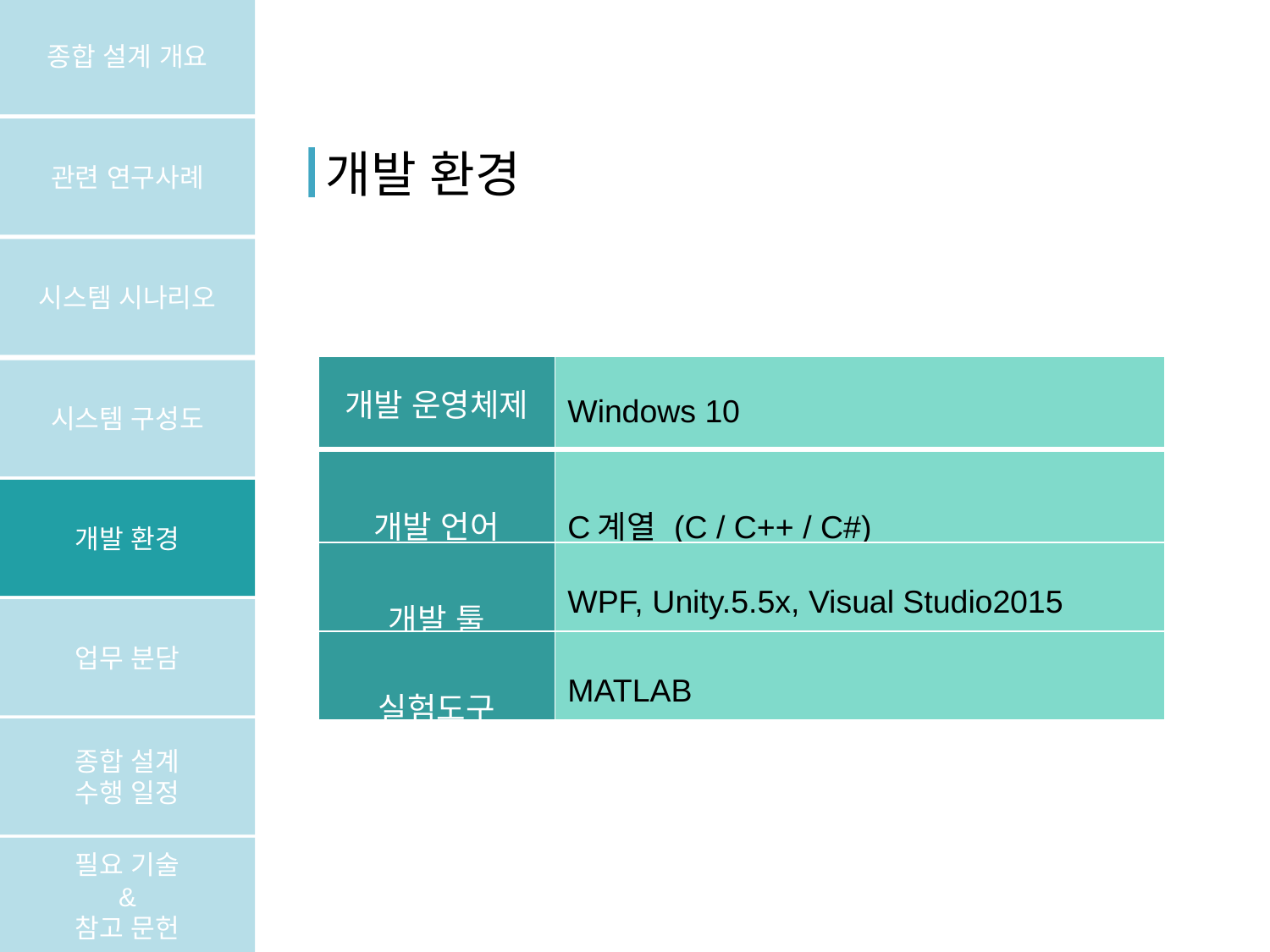

종합 설계 개요
관련 연구사례
개발 환경

시스템 시나리오
| 개발 운영체제 | Windows 10 |
| --- | --- |
| 개발 언어 | C계열 (C / C++ / C#) |
| 개발 툴 | WPF, Unity.5.5x, Visual Studio2015 |
| 실험도구 | MATLAB |
시스템 구성도
개발 환경
업무 분담
종합 설계
수행 일정
필요 기술
&
참고 문헌